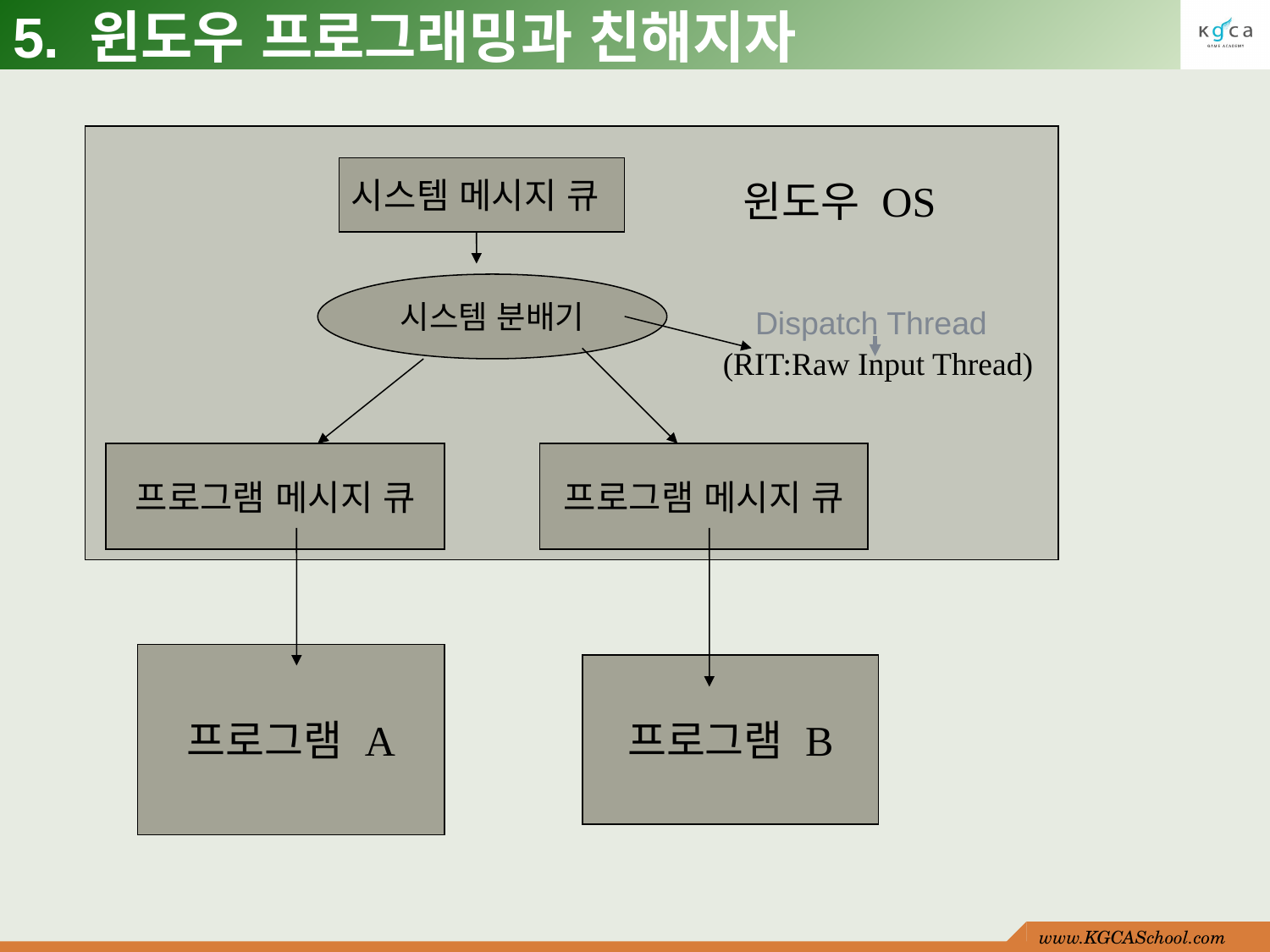

# 5. 윈도우 프로그래밍과 친해지자

시스템 메시지 큐
윈도우 OS

시스템 분배기
Dispatch Thread

(RIT:Raw Input Thread)

프로그램 메시지 큐
프로그램 메시지 큐

프로그램 A
프로그램 B